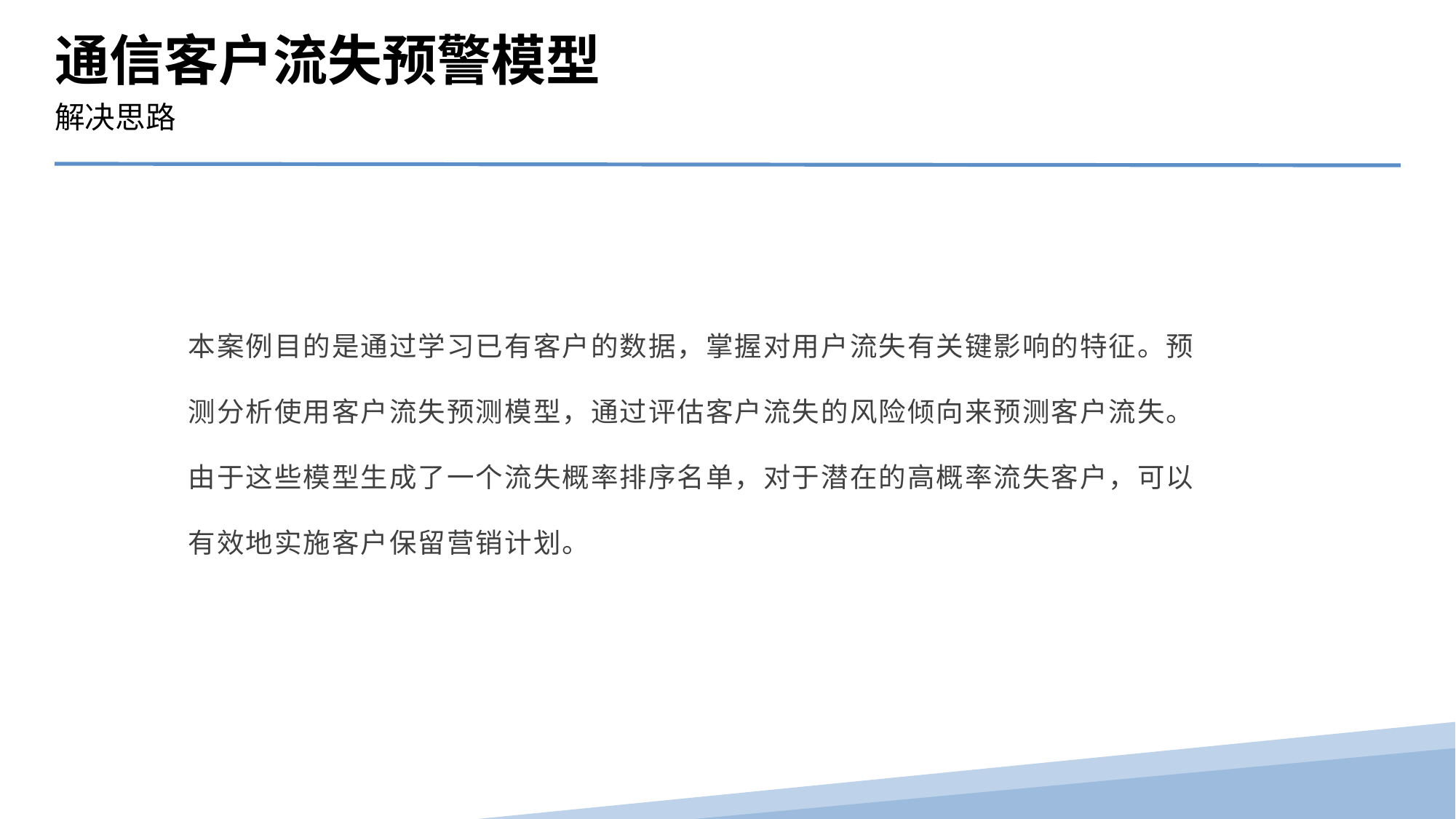

通信客户流失预警模型
解决思路
本案例目的是通过学习已有客户的数据，掌握对用户流失有关键影响的特征。预测分析使用客户流失预测模型，通过评估客户流失的风险倾向来预测客户流失。由于这些模型生成了一个流失概率排序名单，对于潜在的高概率流失客户，可以有效地实施客户保留营销计划。